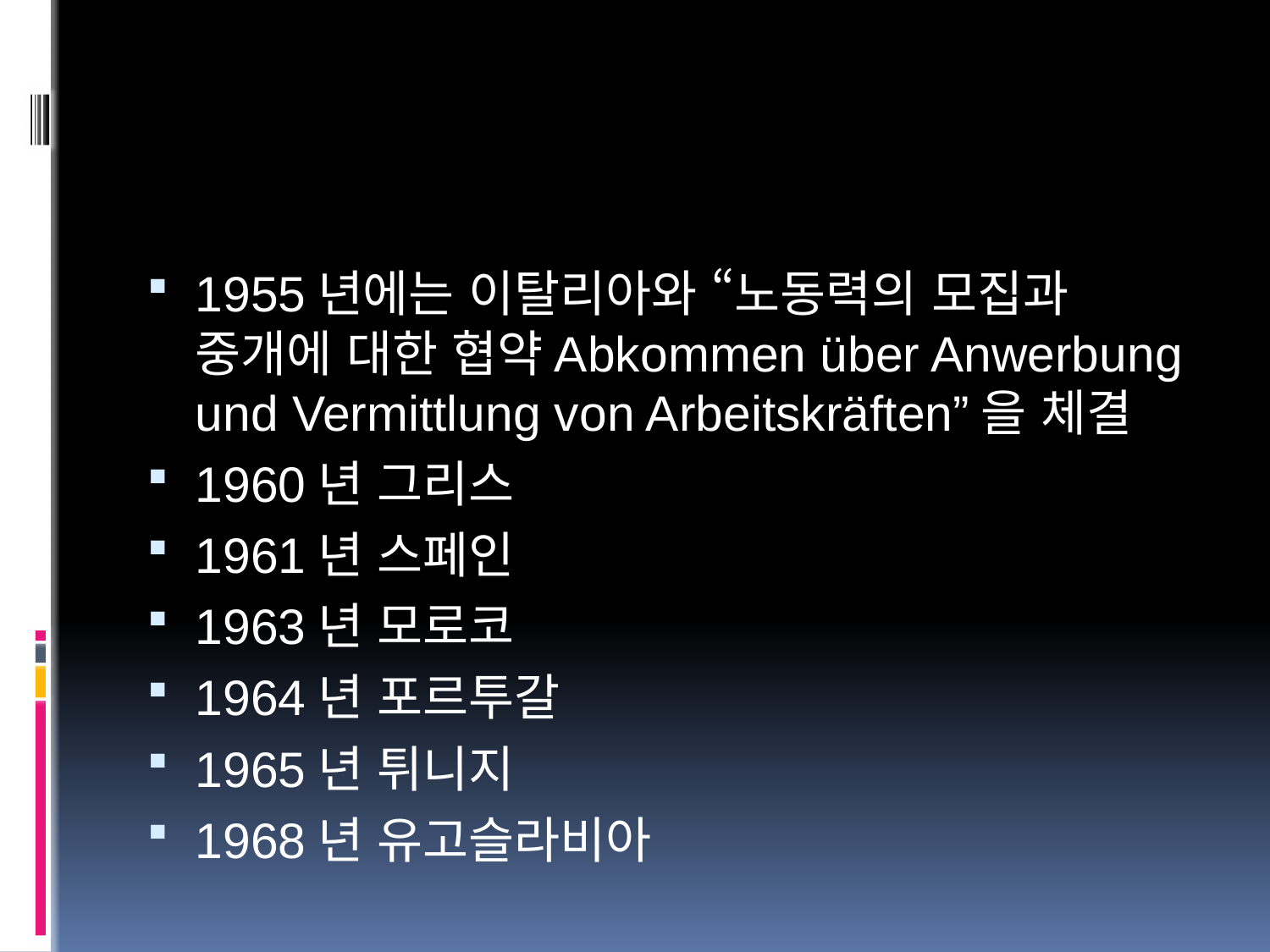

#
1955년에는 이탈리아와 “노동력의 모집과 중개에 대한 협약Abkommen über Anwerbung und Vermittlung von Arbeitskräften”을 체결
1960년 그리스
1961년 스페인
1963년 모로코
1964년 포르투갈
1965년 튀니지
1968년 유고슬라비아